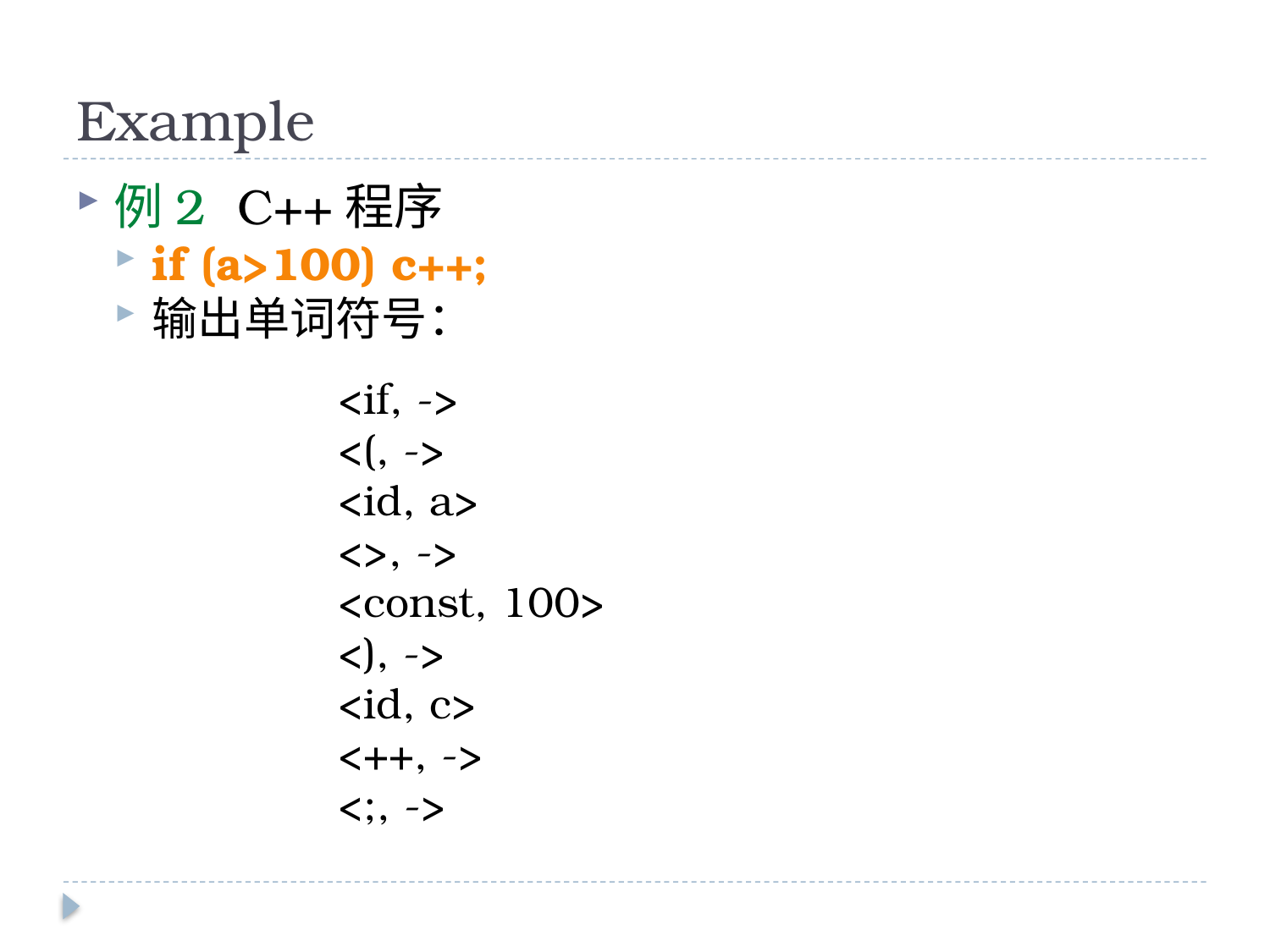

# Example
例2  C++程序
if (a>100) c++;
输出单词符号：

<if, ->
<(, ->
<id, a>
<>, ->
<const, 100>
<), ->
<id, c>
<++, ->
<;, ->